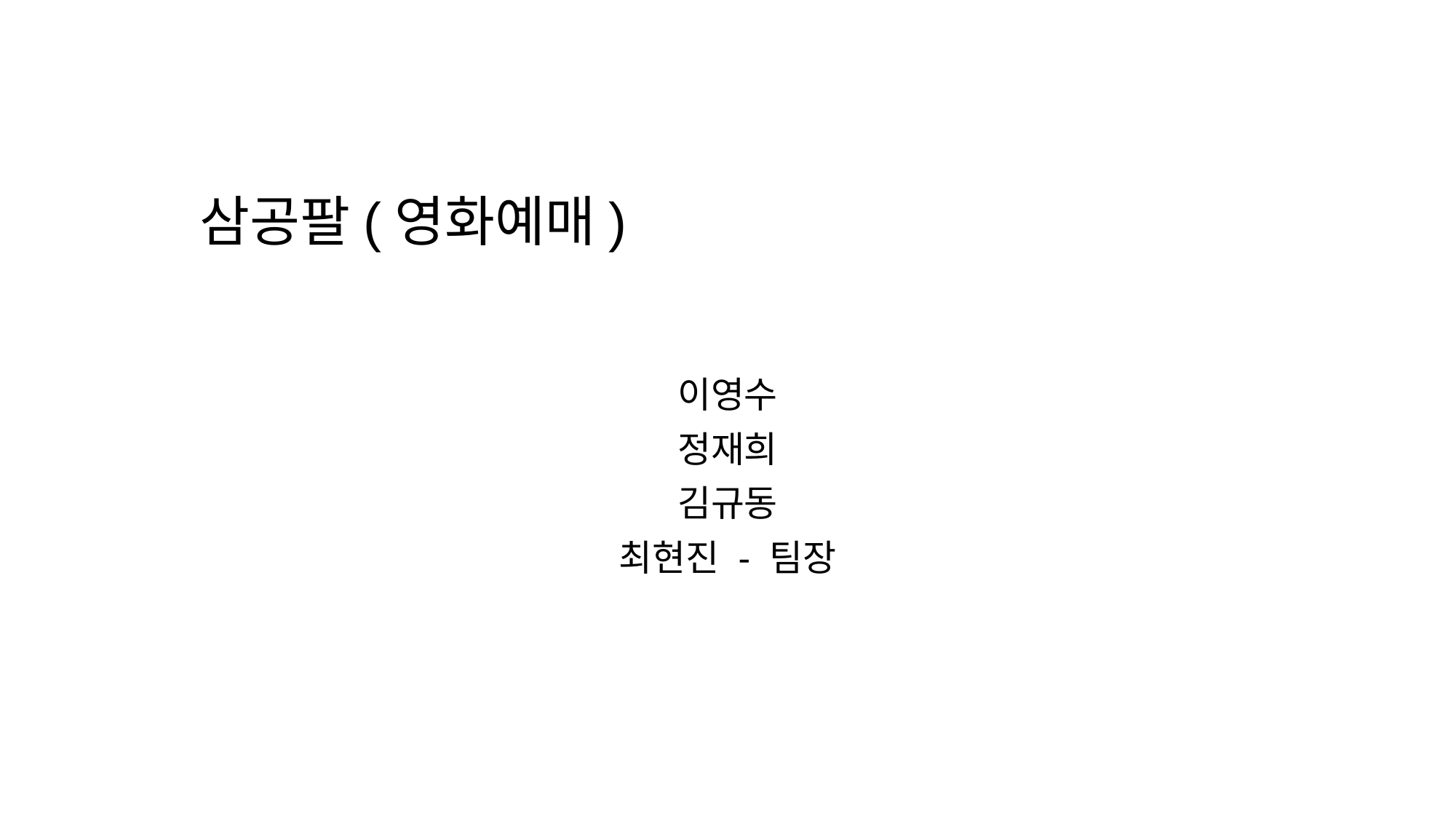

# 삼공팔(영화예매)
이영수
정재희
김규동
최현진 - 팀장